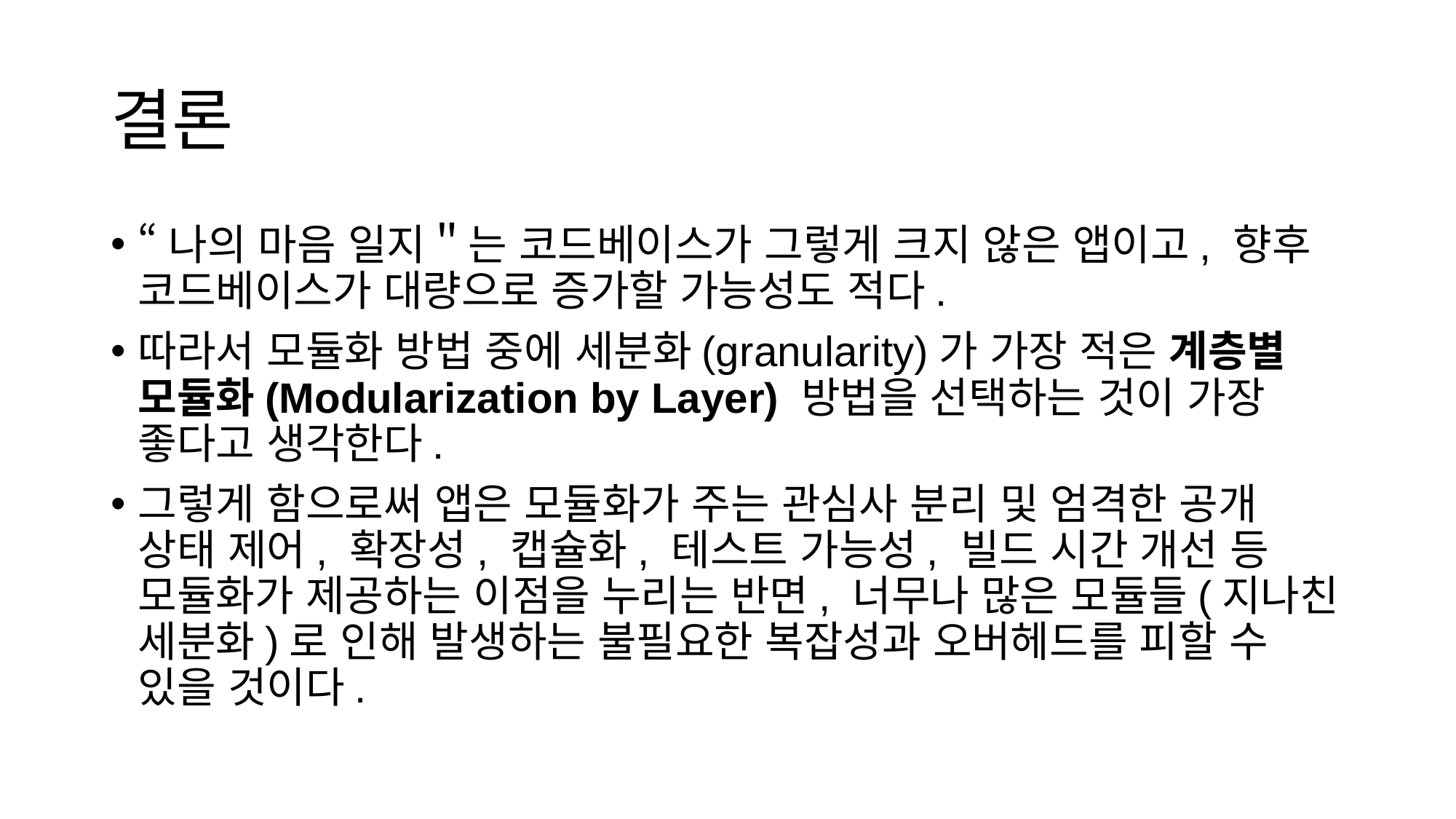

# 결론
“나의 마음 일지＂는 코드베이스가 그렇게 크지 않은 앱이고, 향후 코드베이스가 대량으로 증가할 가능성도 적다.
따라서 모듈화 방법 중에 세분화(granularity)가 가장 적은 계층별 모듈화(Modularization by Layer) 방법을 선택하는 것이 가장 좋다고 생각한다.
그렇게 함으로써 앱은 모듈화가 주는 관심사 분리 및 엄격한 공개 상태 제어, 확장성, 캡슐화, 테스트 가능성, 빌드 시간 개선 등 모듈화가 제공하는 이점을 누리는 반면, 너무나 많은 모듈들(지나친 세분화)로 인해 발생하는 불필요한 복잡성과 오버헤드를 피할 수 있을 것이다.